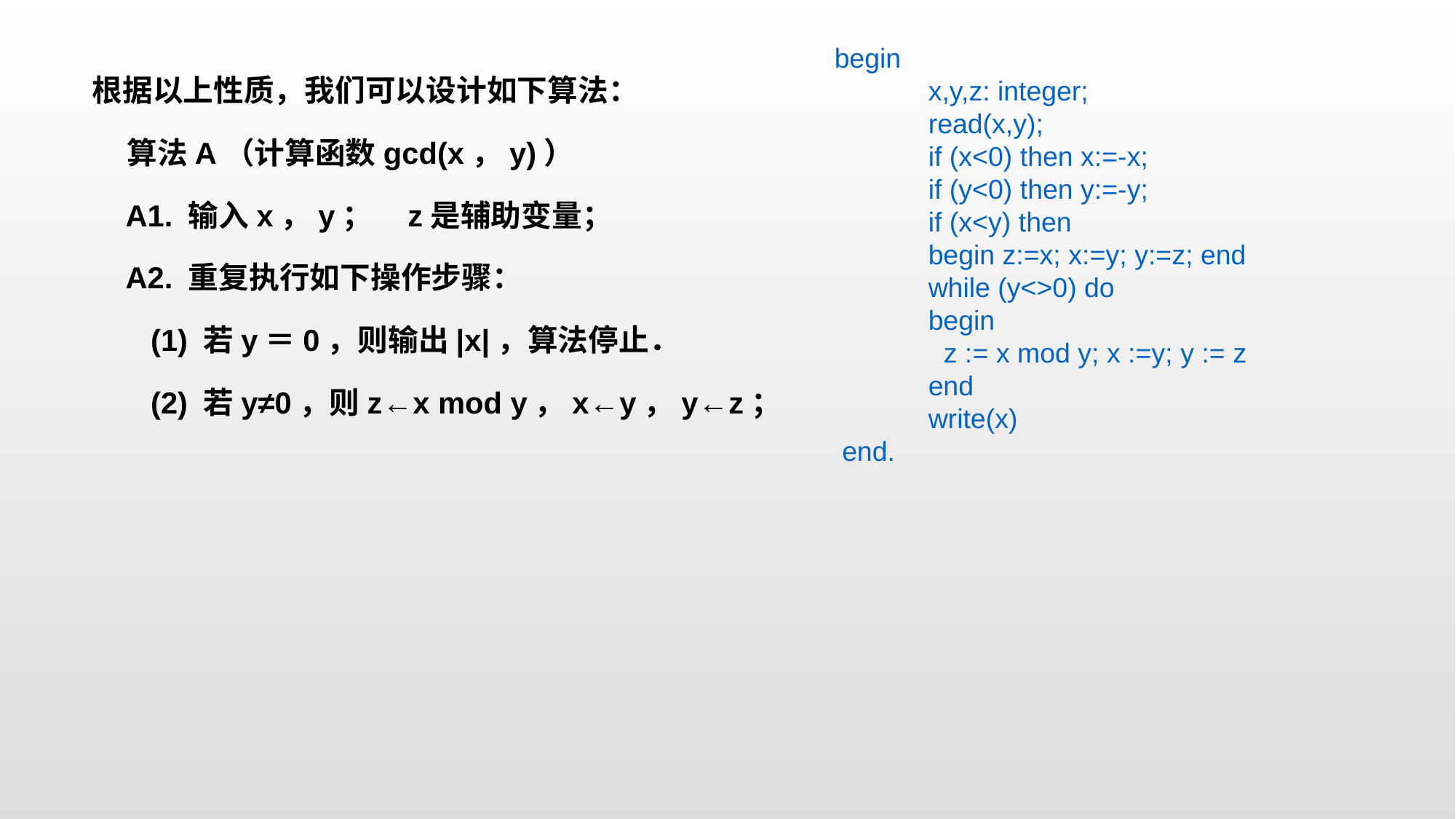

begin
	x,y,z: integer;
	read(x,y);
	if (x<0) then x:=-x;
	if (y<0) then y:=-y;
	if (x<y) then
	begin z:=x; x:=y; y:=z; end
	while (y<>0) do
	begin
	  z := x mod y; x :=y; y := z
	end
	write(x)
   end.
根据以上性质，我们可以设计如下算法：
    算法A（计算函数gcd(x，y)）
    A1. 输入x，y；    z是辅助变量；
    A2. 重复执行如下操作步骤：
       (1) 若y＝0，则输出|x|，算法停止．
       (2) 若y≠0，则z←x mod y，x←y，y←z；

40